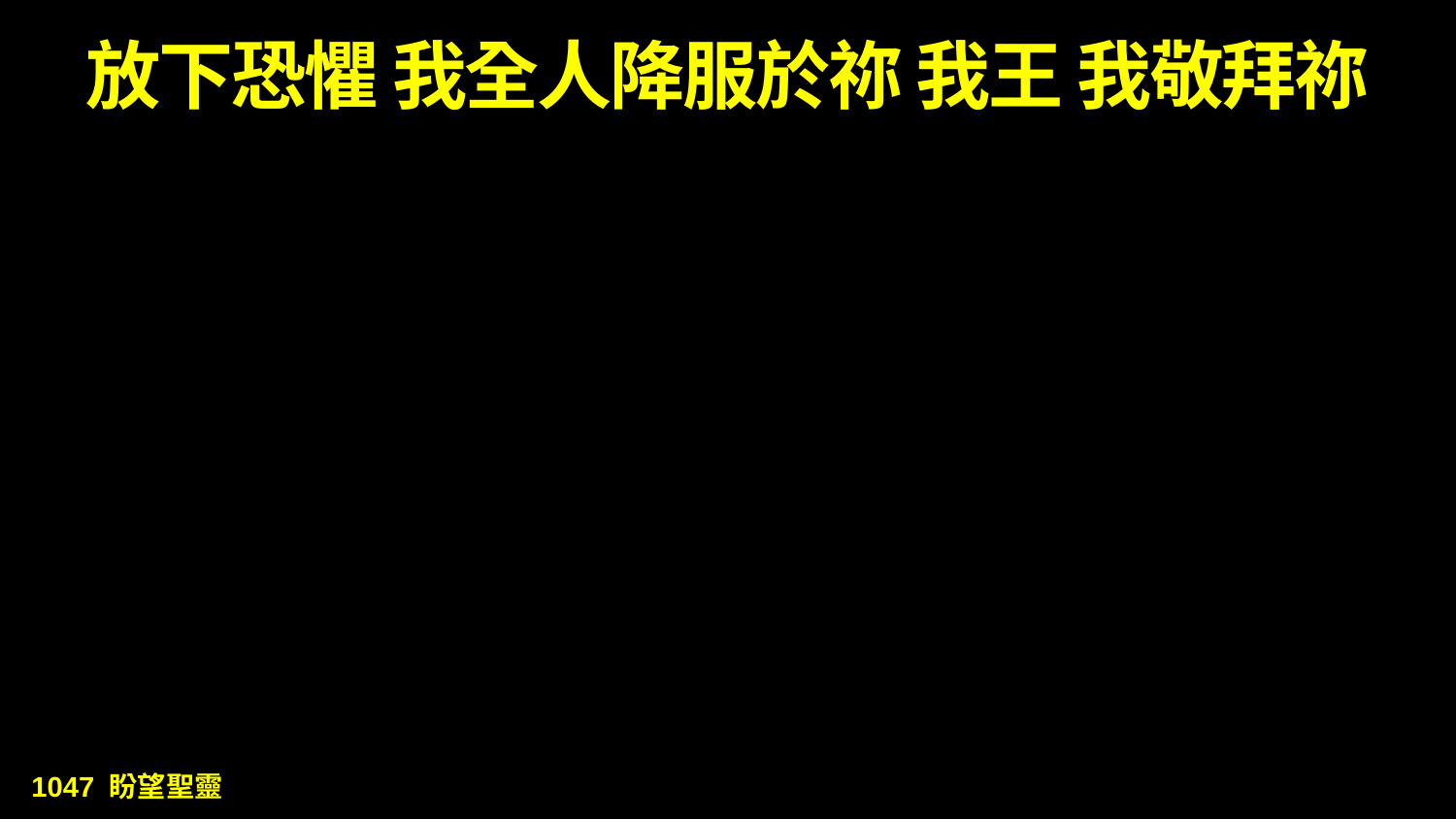

# 放下恐懼 我全人降服於祢 我王 我敬拜祢
1047 盼望聖靈